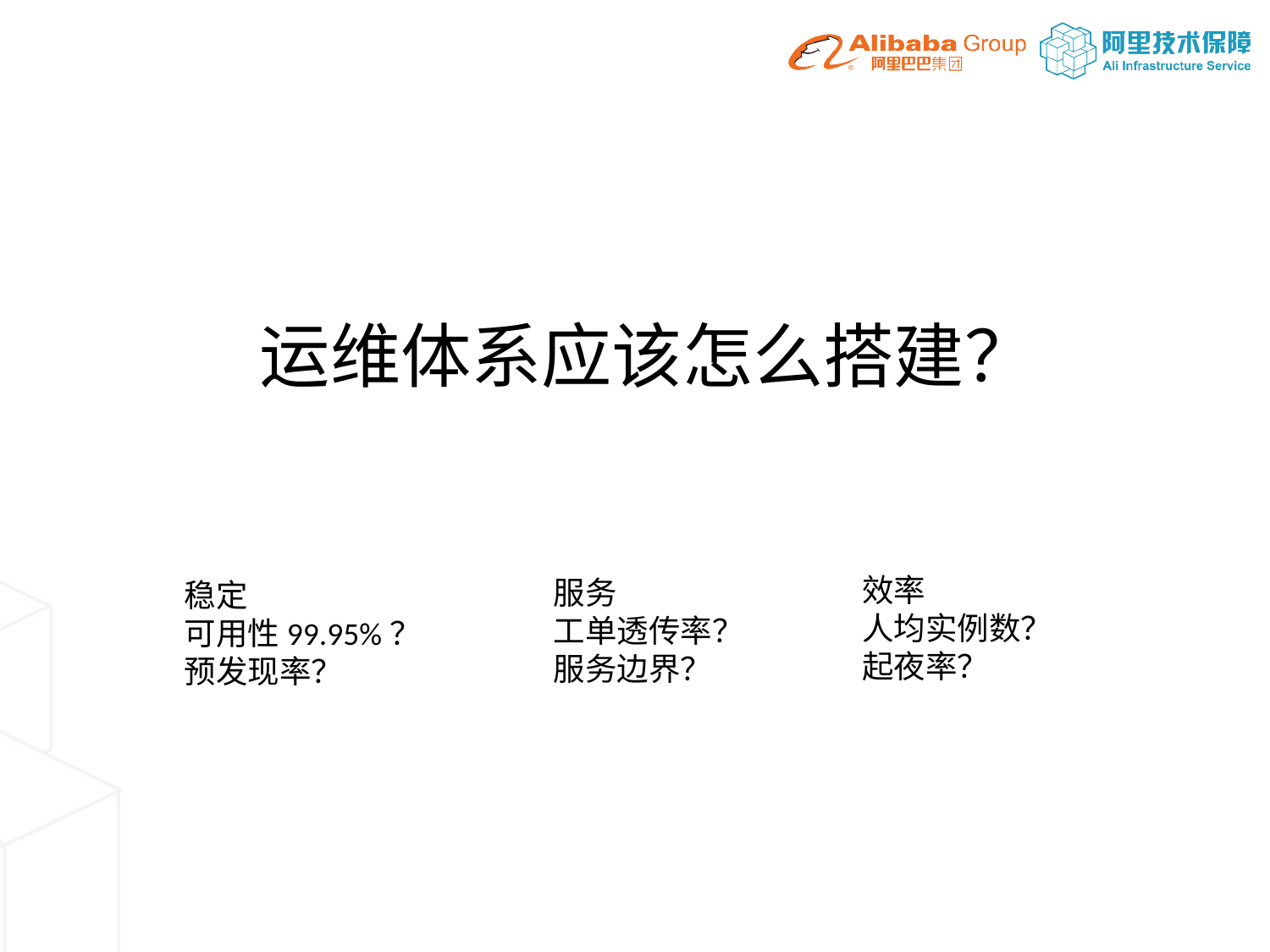

运维体系应该怎么搭建？
效率
人均实例数？
起夜率？

服务
工单透传率？
服务边界？
稳定
可用性99.95%？
预发现率？